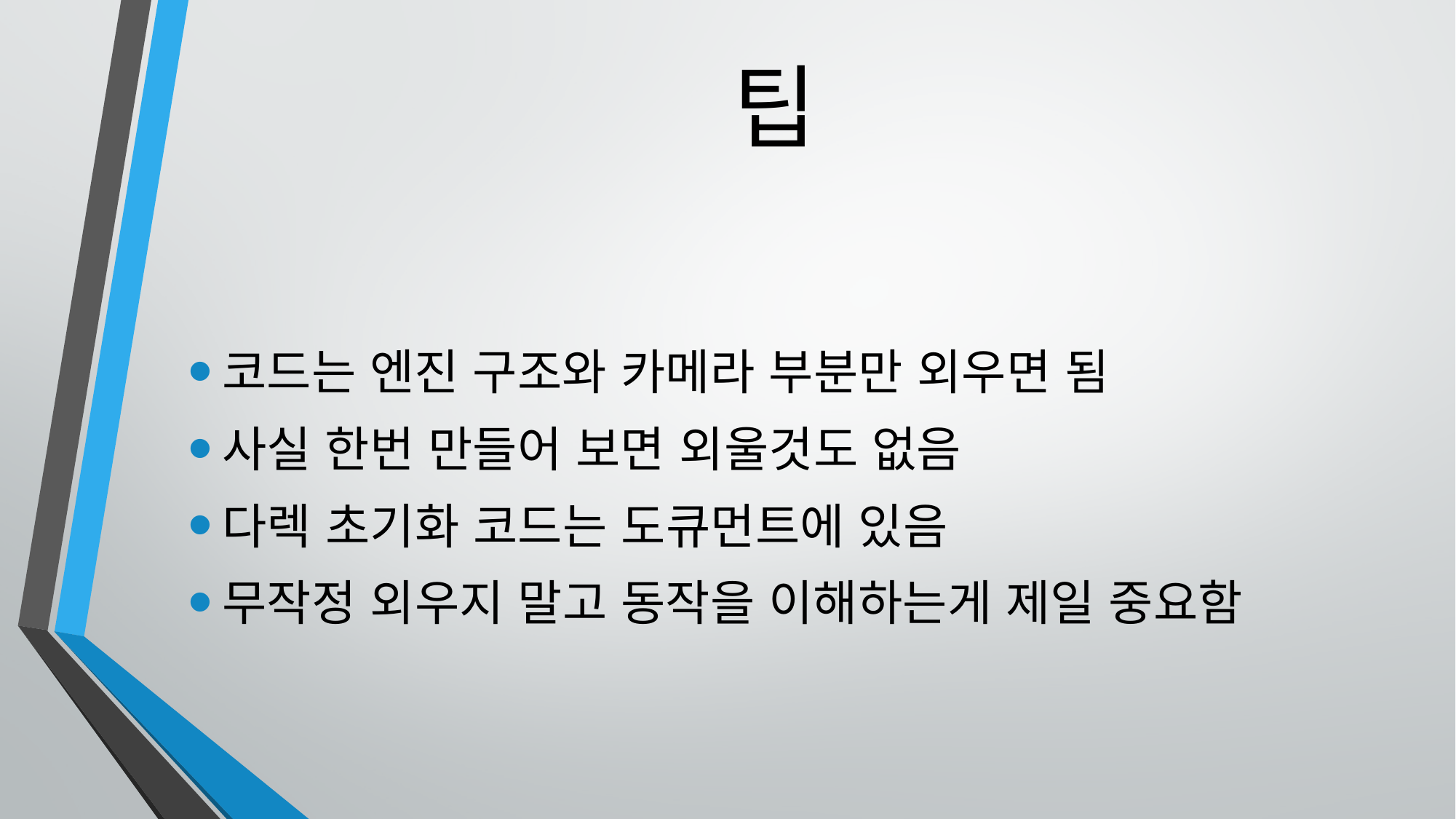

# 팁
코드는 엔진 구조와 카메라 부분만 외우면 됨
사실 한번 만들어 보면 외울것도 없음
다렉 초기화 코드는 도큐먼트에 있음
무작정 외우지 말고 동작을 이해하는게 제일 중요함